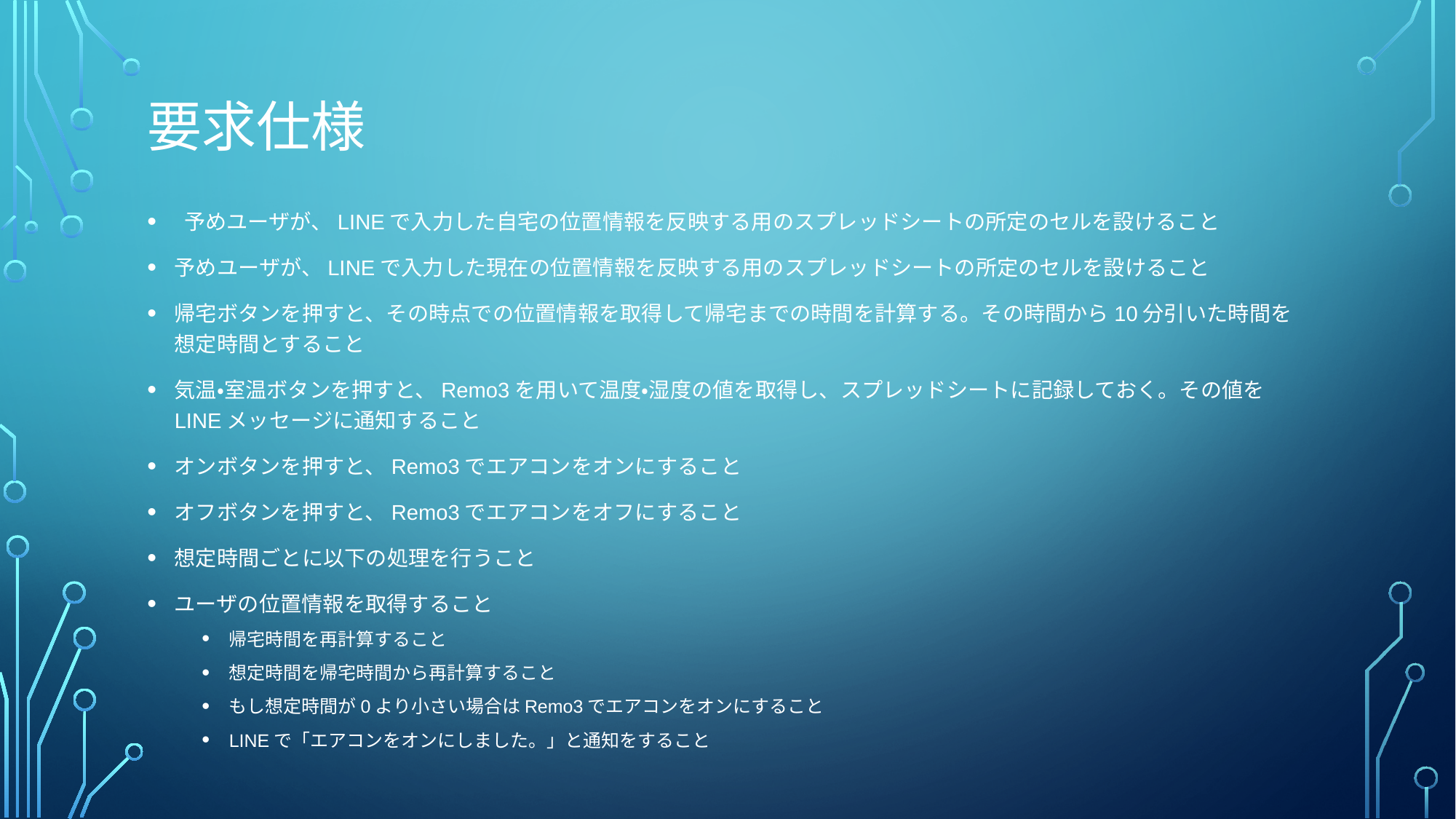

# 要求仕様
 予めユーザが、LINEで入力した自宅の位置情報を反映する用のスプレッドシートの所定のセルを設けること
予めユーザが、LINEで入力した現在の位置情報を反映する用のスプレッドシートの所定のセルを設けること
帰宅ボタンを押すと、その時点での位置情報を取得して帰宅までの時間を計算する。その時間から10分引いた時間を想定時間とすること
気温・室温ボタンを押すと、Remo3を用いて温度・湿度の値を取得し、スプレッドシートに記録しておく。その値をLINEメッセージに通知すること
オンボタンを押すと、Remo3でエアコンをオンにすること
オフボタンを押すと、Remo3でエアコンをオフにすること
想定時間ごとに以下の処理を行うこと
ユーザの位置情報を取得すること
帰宅時間を再計算すること
想定時間を帰宅時間から再計算すること
もし想定時間が0より小さい場合はRemo3でエアコンをオンにすること
LINEで「エアコンをオンにしました。」と通知をすること